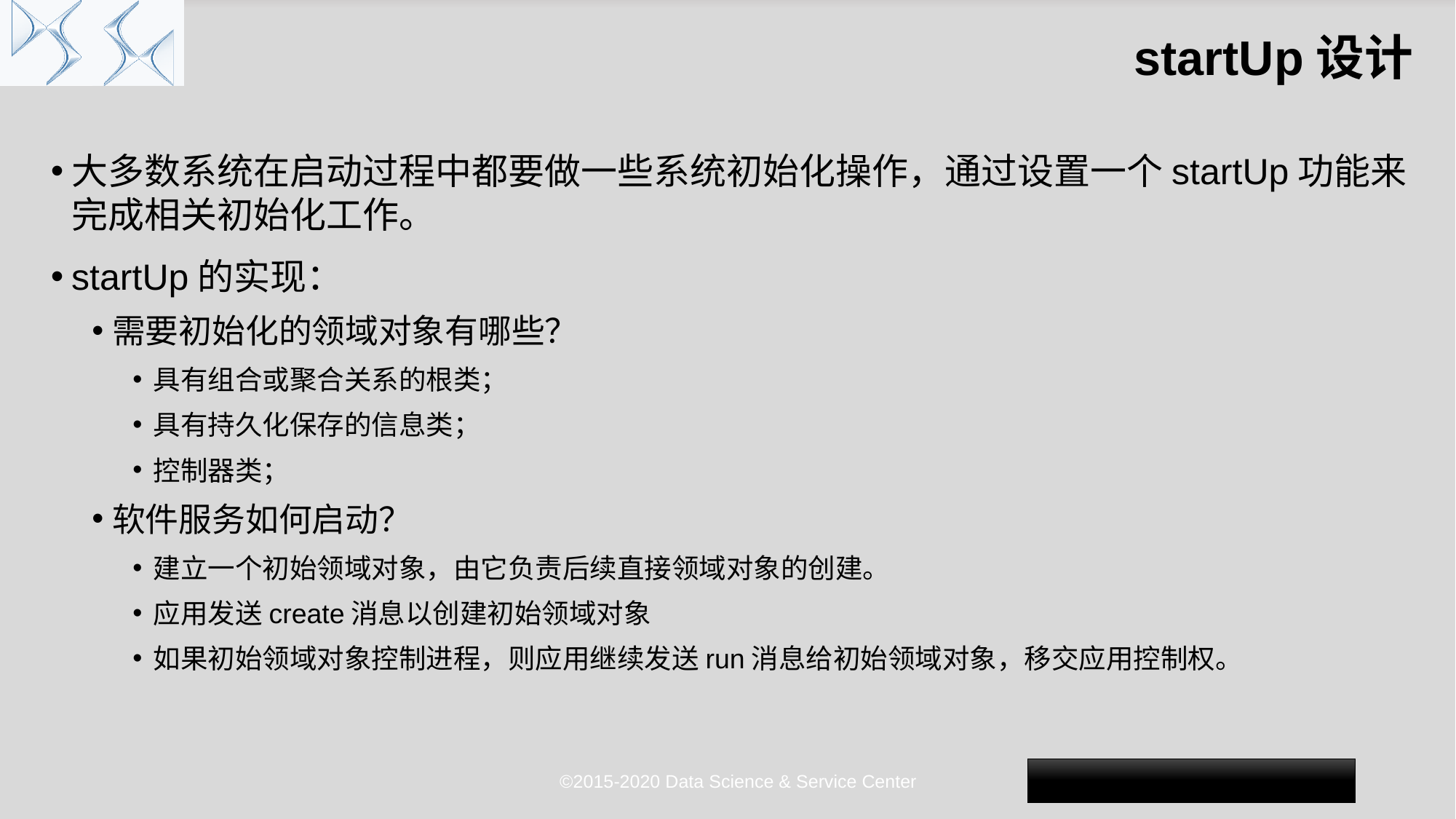

# startUp设计
大多数系统在启动过程中都要做一些系统初始化操作，通过设置一个startUp功能来完成相关初始化工作。
startUp的实现：
需要初始化的领域对象有哪些？
具有组合或聚合关系的根类；
具有持久化保存的信息类；
控制器类；
软件服务如何启动？
建立一个初始领域对象，由它负责后续直接领域对象的创建。
应用发送create消息以创建初始领域对象
如果初始领域对象控制进程，则应用继续发送run消息给初始领域对象，移交应用控制权。

©2015-2020 Data Science & Service Center
41